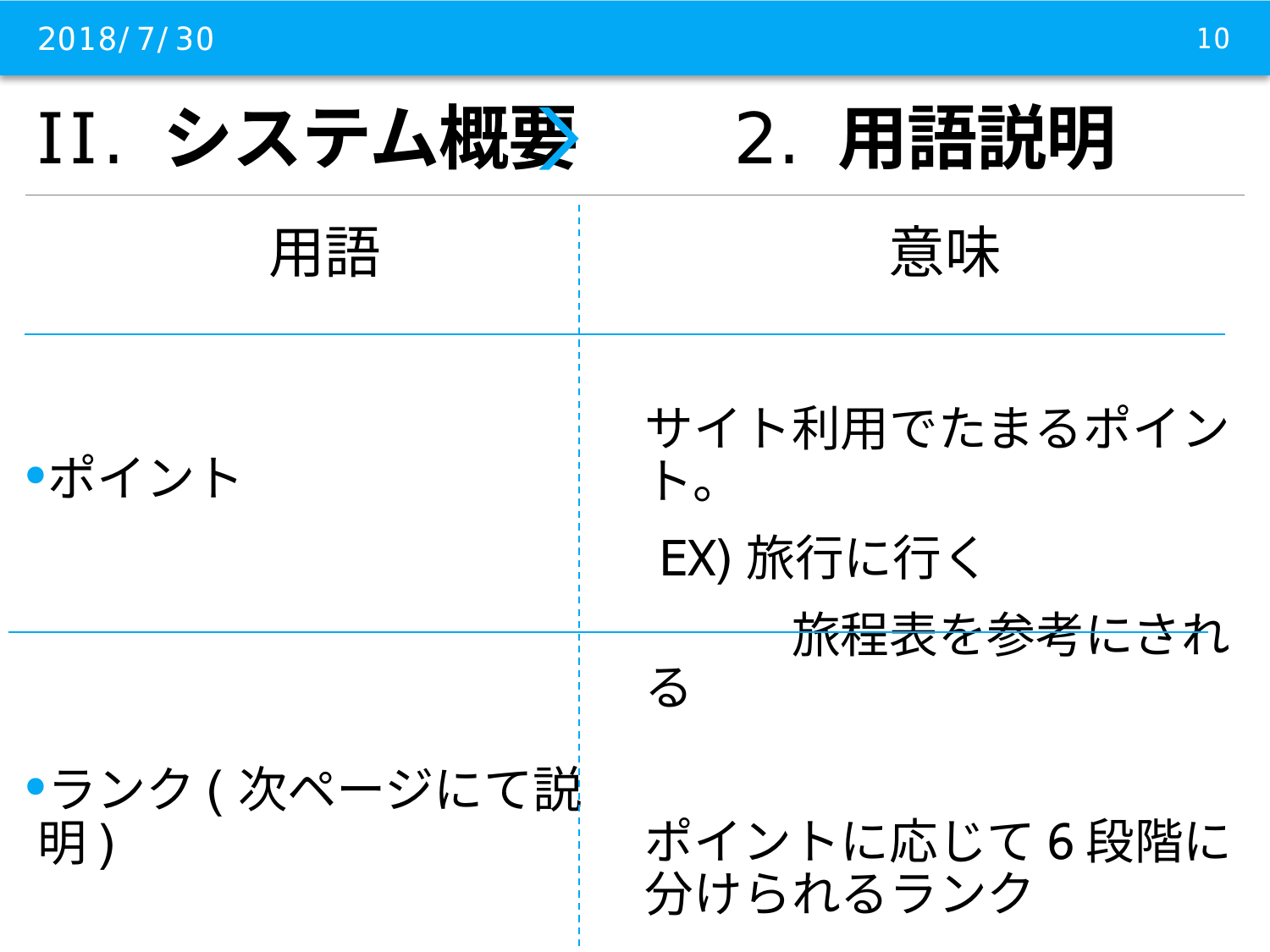

2018/7/30
10
# II. システム概要　　2. 用語説明

用語
意味

サイト利用でたまるポイント。
 EX)旅行に行く
　　　旅程表を参考にされる

ポイントに応じて6段階に分けられるランク

ポイント

ランク(次ページにて説明)